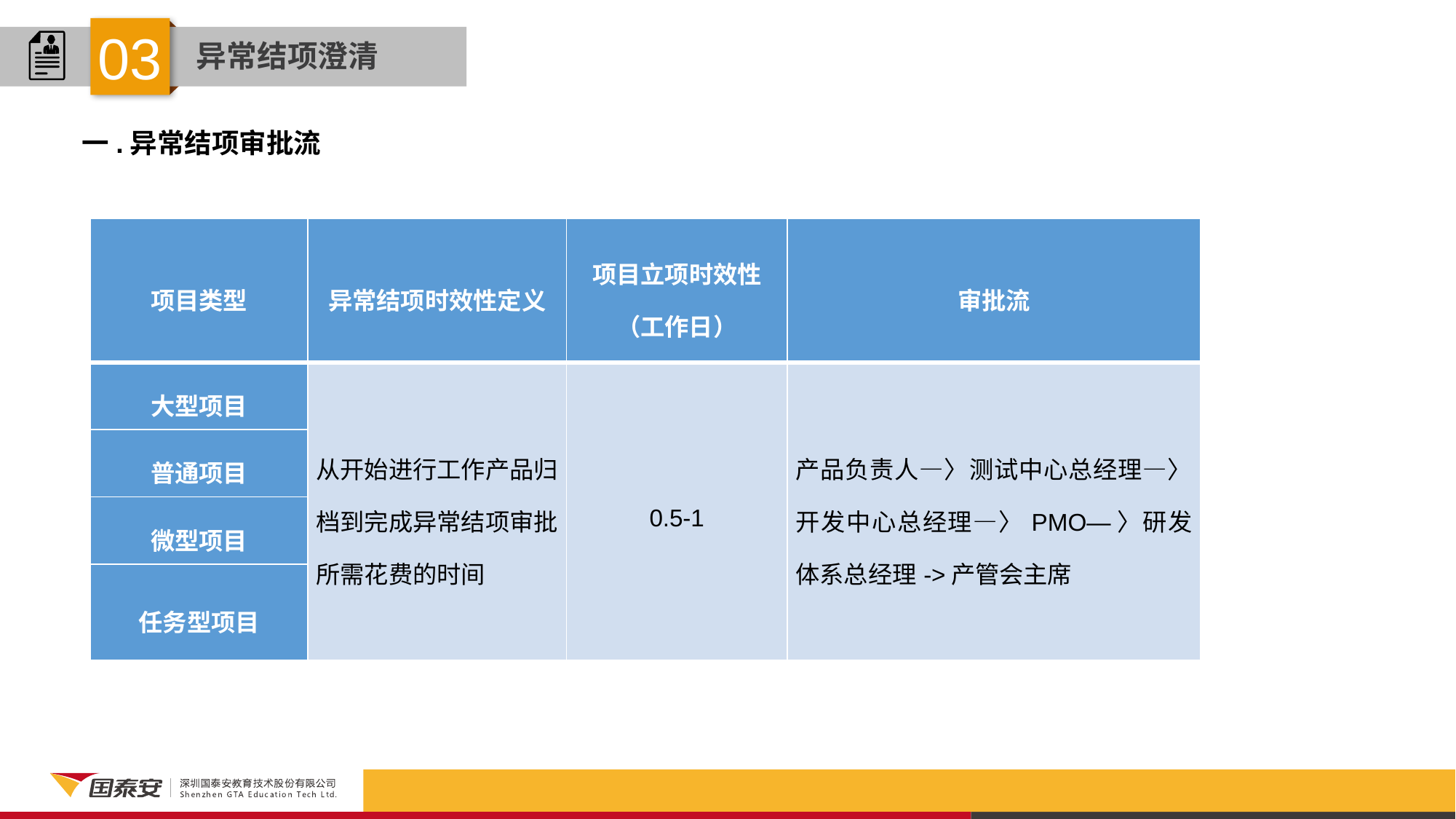

03

异常结项澄清

一.异常结项审批流

| 项目类型 | 异常结项时效性定义 | 项目立项时效性（工作日） | 审批流 |
| --- | --- | --- | --- |
| 大型项目 | 从开始进行工作产品归档到完成异常结项审批所需花费的时间 | 0.5-1 | 产品负责人—〉测试中心总经理—〉开发中心总经理—〉PMO—〉研发体系总经理->产管会主席 |
| 普通项目 |  |  |  |
| 微型项目 |  |  |  |
| 任务型项目 |  |  |  |